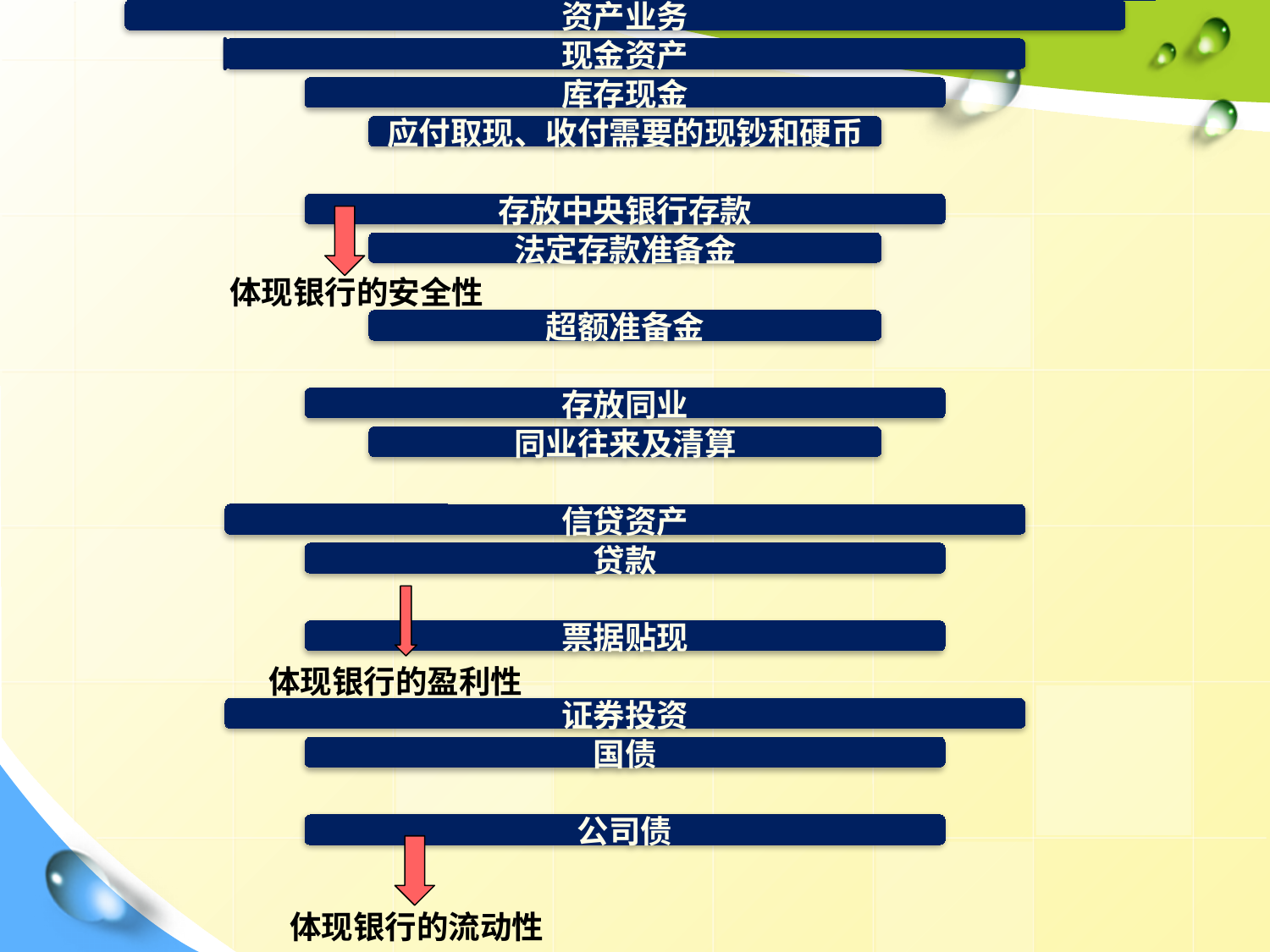

资产业务
现金资产
库存现金
存放中央银行存款
信贷资产
贷款
证券投资
存放同业
应付取现、收付需要的现钞和硬币
法定存款准备金
超额准备金
同业往来及清算
票据贴现
国债
公司债

体现银行的安全性

体现银行的盈利性

体现银行的流动性